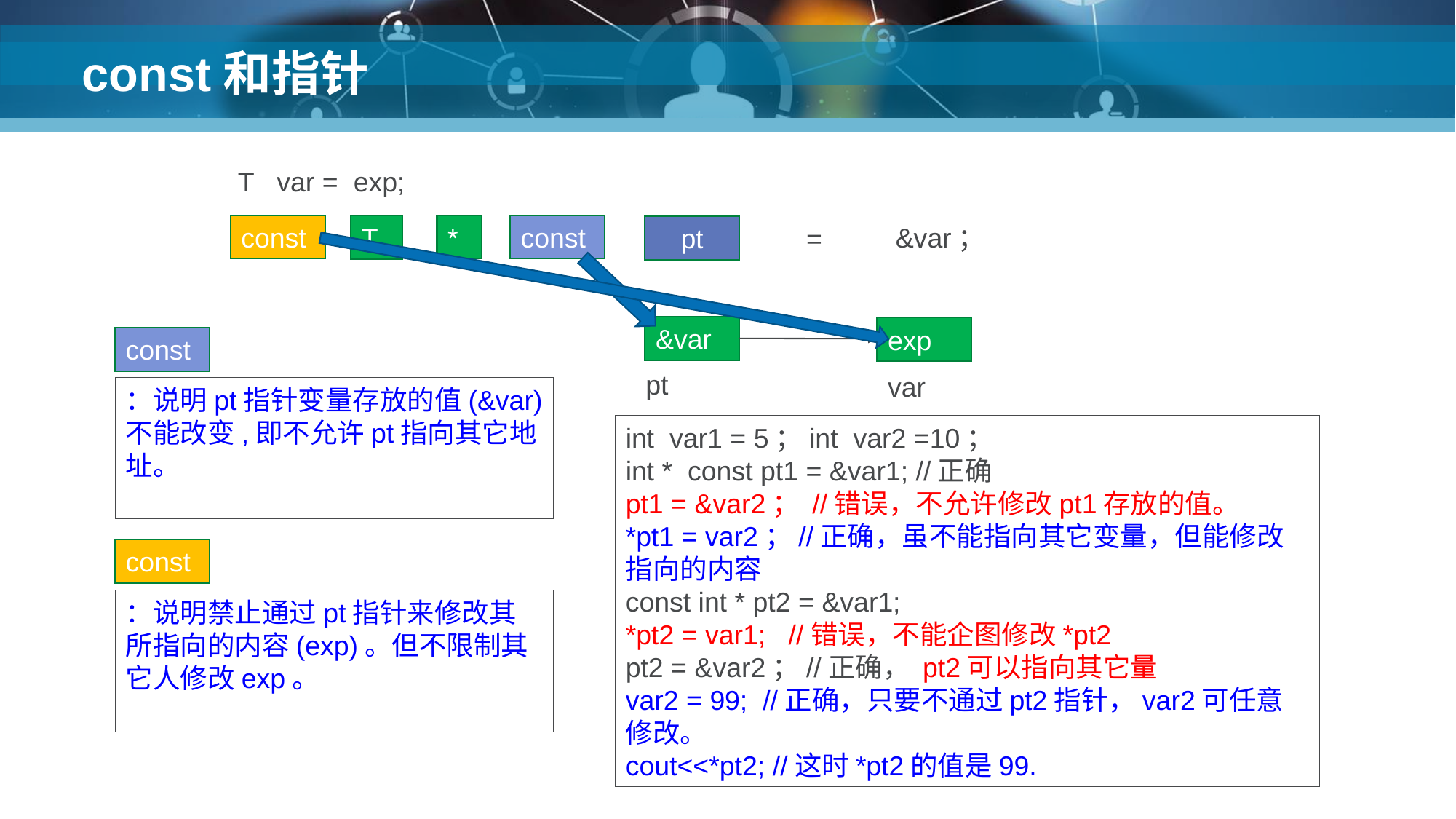

# const和指针
T   var =  exp;
 &var；
const
*
const
T
pt
 =

&var
exp
const
pt
var
：说明pt指针变量存放的值(&var)不能改变,即不允许pt指向其它地址。
int  var1 = 5；int  var2 =10；
int *  const pt1 = &var1; //正确
pt1 = &var2； //错误，不允许修改pt1存放的值。
*pt1 = var2；//正确，虽不能指向其它变量，但能修改指向的内容
const int * pt2 = &var1;
*pt2 = var1;   //错误，不能企图修改*pt2
pt2 = &var2；//正确， pt2可以指向其它量
var2 = 99;  //正确，只要不通过pt2指针，var2可任意修改。
cout<<*pt2; //这时*pt2的值是99.
const
：说明禁止通过pt指针来修改其所指向的内容(exp)。但不限制其它人修改exp。